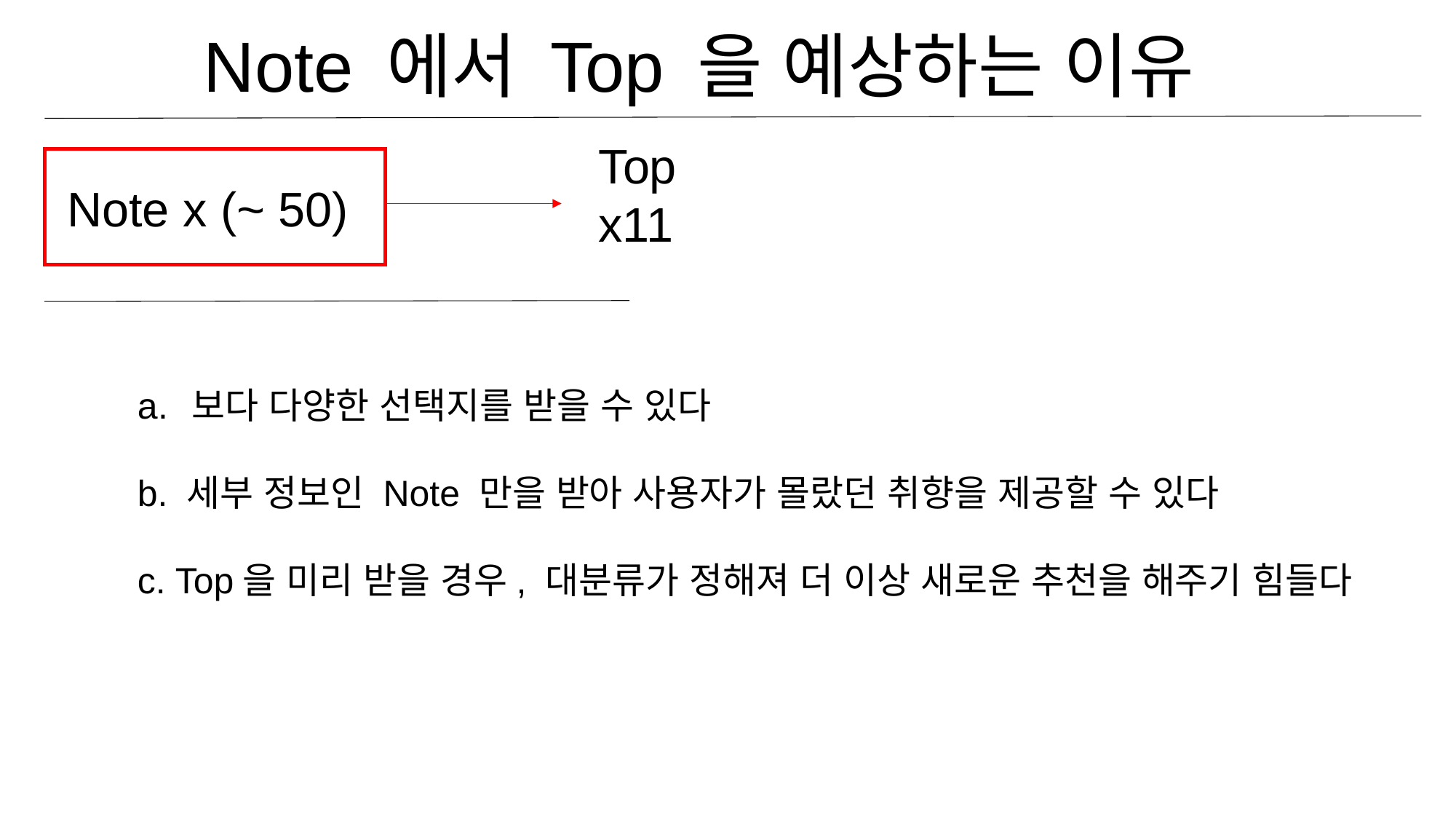

# Note 에서 Top 을 예상하는 이유

Top x11
Note x (~ 50)
보다 다양한 선택지를 받을 수 있다

b. 세부 정보인 Note 만을 받아 사용자가 몰랐던 취향을 제공할 수 있다

c. Top을 미리 받을 경우, 대분류가 정해져 더 이상 새로운 추천을 해주기 힘들다